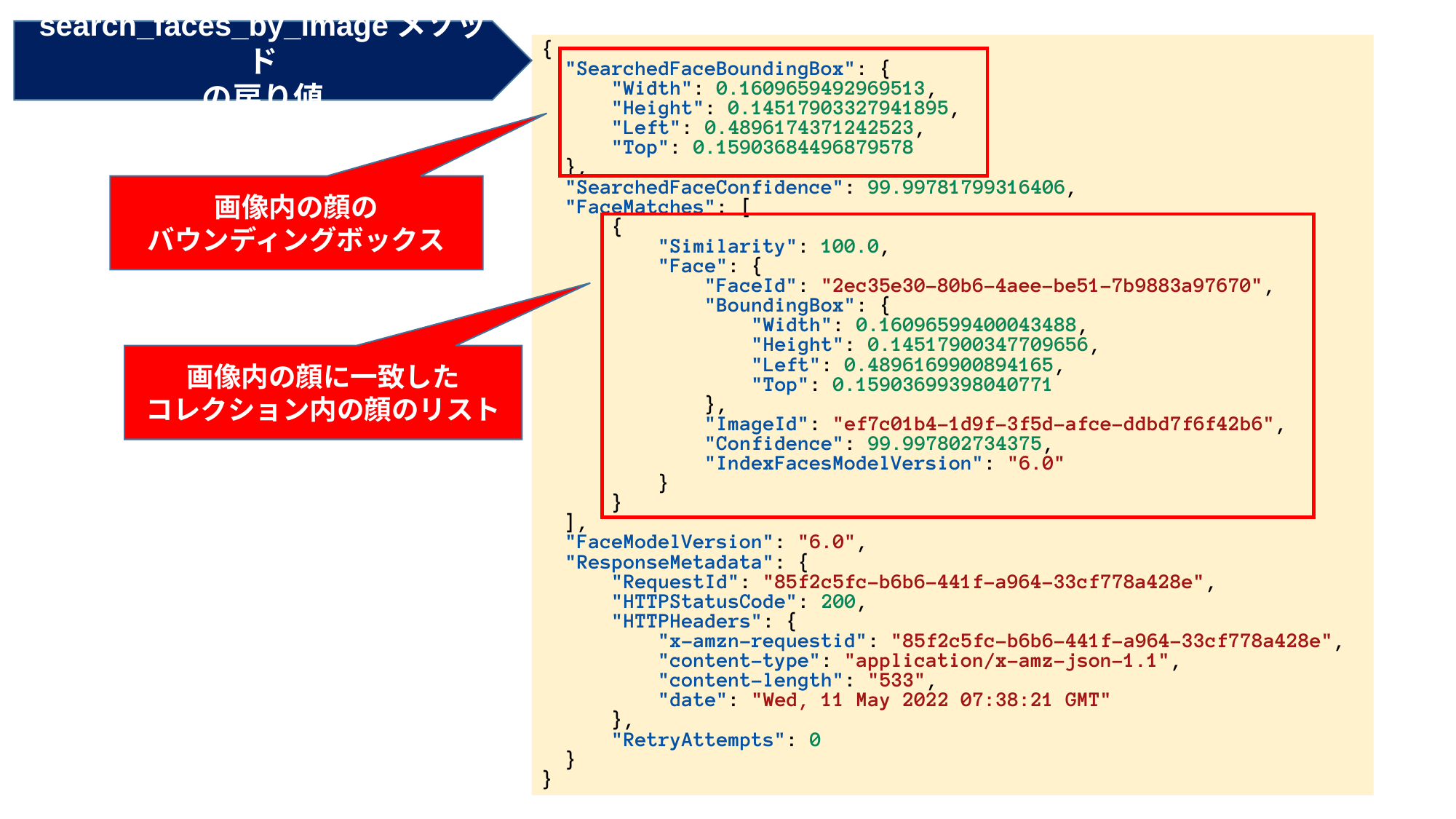

search_faces_by_imageメソッド
の戻り値
{
  "SearchedFaceBoundingBox": {
      "Width": 0.1609659492969513,
      "Height": 0.14517903327941895,
      "Left": 0.4896174371242523,
      "Top": 0.15903684496879578
  },
  "SearchedFaceConfidence": 99.99781799316406,
  "FaceMatches": [
      {
          "Similarity": 100.0,
          "Face": {
              "FaceId": "2ec35e30-80b6-4aee-be51-7b9883a97670",
              "BoundingBox": {
                  "Width": 0.16096599400043488,
                  "Height": 0.14517900347709656,
                  "Left": 0.4896169900894165,
                  "Top": 0.15903699398040771
              },
              "ImageId": "ef7c01b4-1d9f-3f5d-afce-ddbd7f6f42b6",
              "Confidence": 99.997802734375,
              "IndexFacesModelVersion": "6.0"
          }
      }
  ],
  "FaceModelVersion": "6.0",
  "ResponseMetadata": {
      "RequestId": "85f2c5fc-b6b6-441f-a964-33cf778a428e",
      "HTTPStatusCode": 200,
      "HTTPHeaders": {
          "x-amzn-requestid": "85f2c5fc-b6b6-441f-a964-33cf778a428e",
          "content-type": "application/x-amz-json-1.1",
          "content-length": "533",
          "date": "Wed, 11 May 2022 07:38:21 GMT"
      },
      "RetryAttempts": 0
  }
}

画像内の顔の
バウンディングボックス

画像内の顔に一致した
コレクション内の顔のリスト